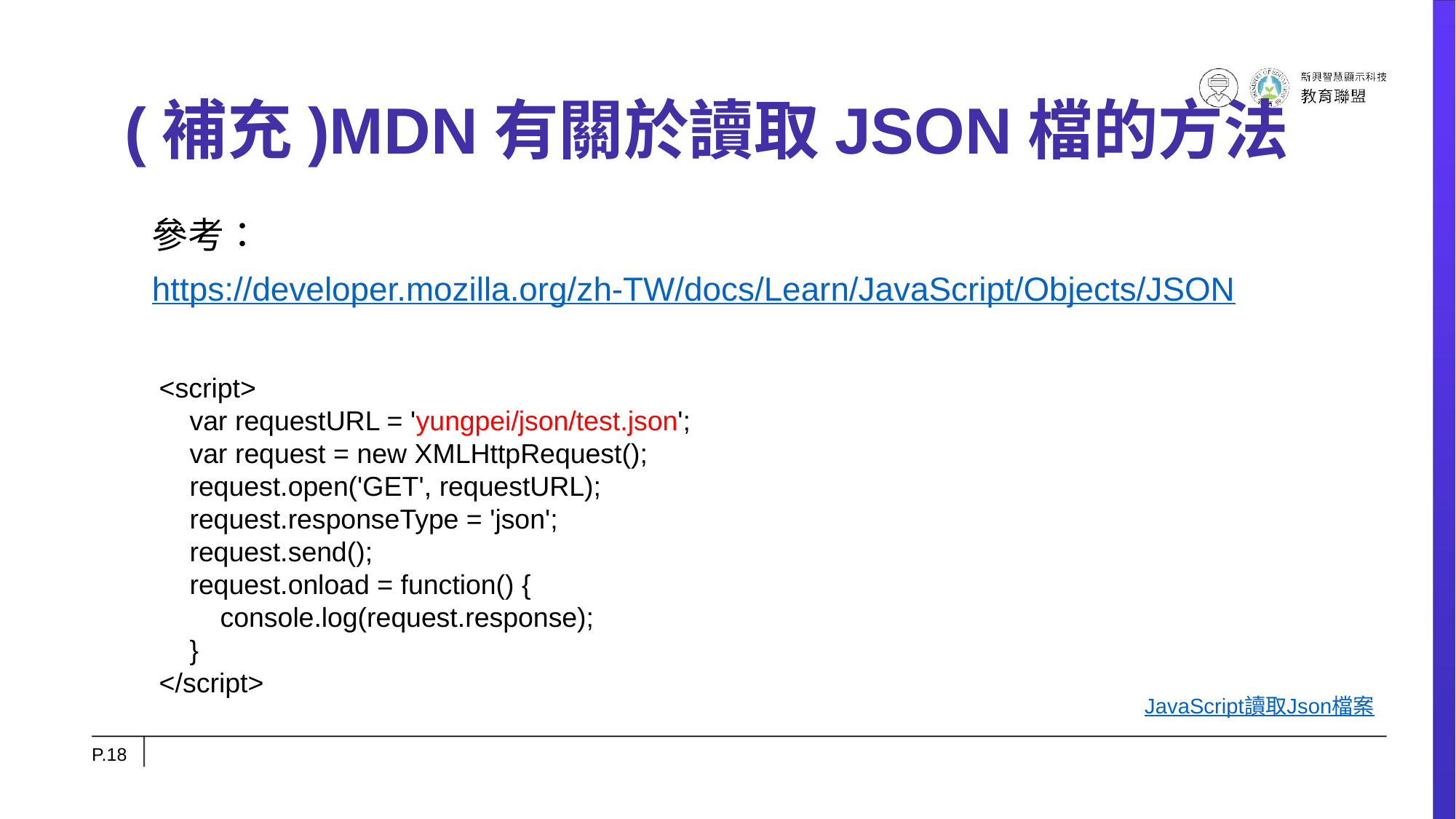

# (補充)MDN有關於讀取JSON檔的方法
參考：https://developer.mozilla.org/zh-TW/docs/Learn/JavaScript/Objects/JSON
<script>
    var requestURL = 'yungpei/json/test.json';
    var request = new XMLHttpRequest();
    request.open('GET', requestURL);
    request.responseType = 'json';
    request.send();
    request.onload = function() {
        console.log(request.response);
    }
</script>
JavaScript讀取Json檔案
P.18